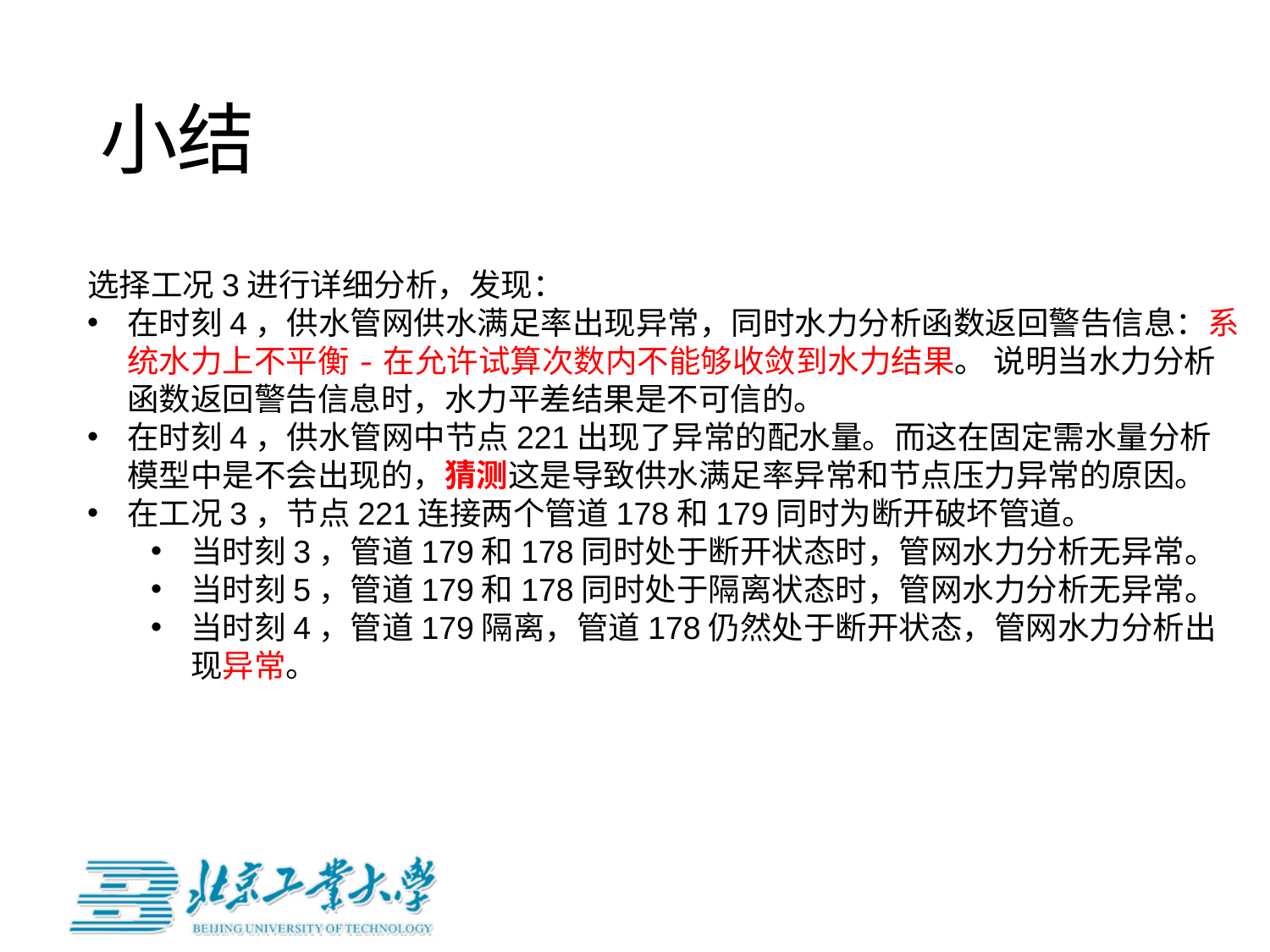

# 小结
选择工况3进行详细分析，发现：
在时刻4，供水管网供水满足率出现异常，同时水力分析函数返回警告信息：系统水力上不平衡-在允许试算次数内不能够收敛到水力结果。 说明当水力分析函数返回警告信息时，水力平差结果是不可信的。
在时刻4，供水管网中节点221出现了异常的配水量。而这在固定需水量分析模型中是不会出现的，猜测这是导致供水满足率异常和节点压力异常的原因。
在工况3，节点221连接两个管道178和179同时为断开破坏管道。
当时刻3，管道179和178同时处于断开状态时，管网水力分析无异常。
当时刻5，管道179和178同时处于隔离状态时，管网水力分析无异常。
当时刻4，管道179隔离，管道178仍然处于断开状态，管网水力分析出现异常。